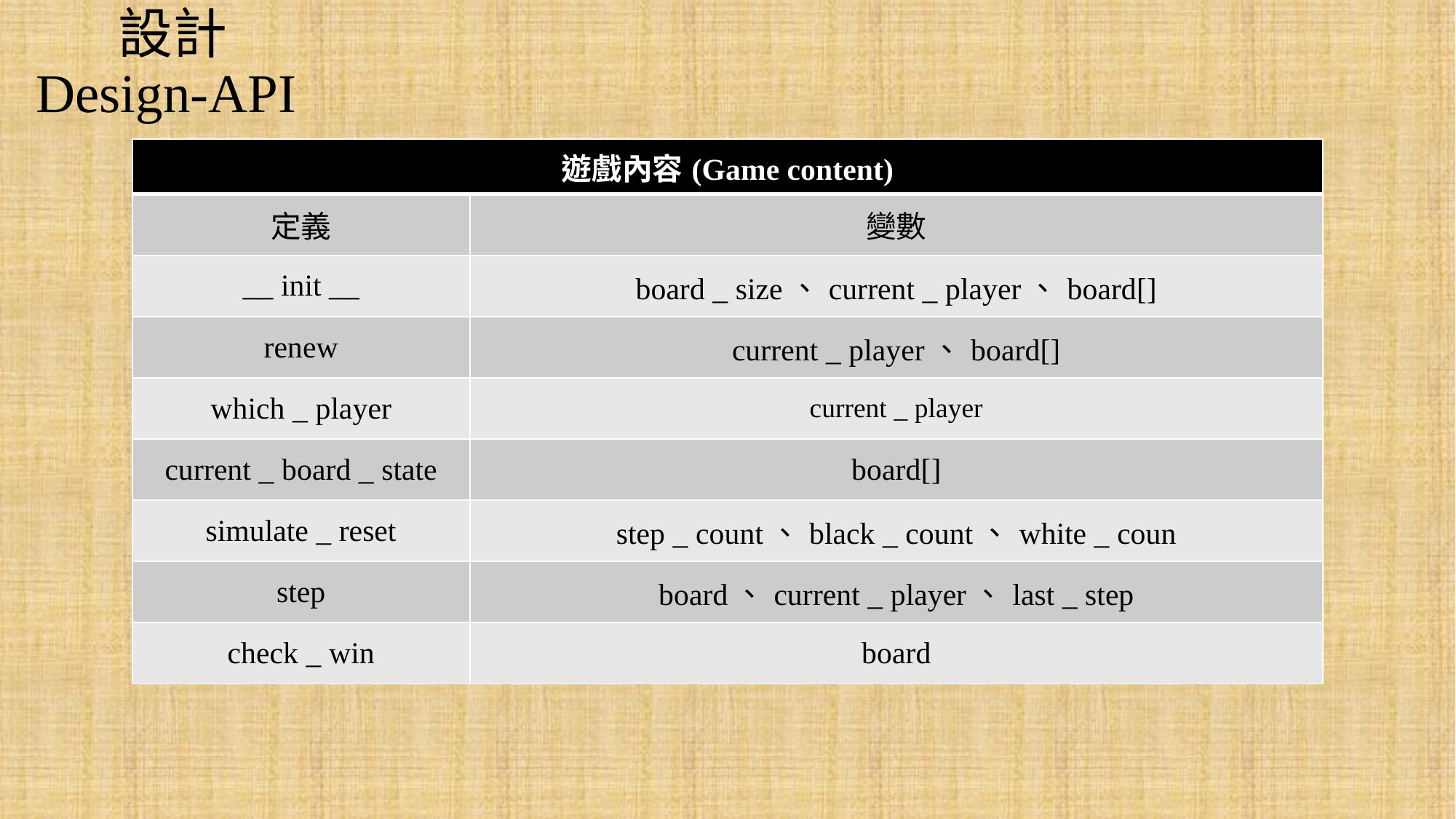

# 設計 Design-API
| 遊戲內容(Game content) |  |
| --- | --- |
| 定義 | 變數 |
| \_\_ init \_\_ | board \_ size、current \_ player、board[] |
| renew | current \_ player、board[] |
| which \_ player | current \_ player |
| current \_ board \_ state | board[] |
| simulate \_ reset | step \_ count、black \_ count、white \_ coun |
| step | board、current \_ player、last \_ step |
| check \_ win | board |